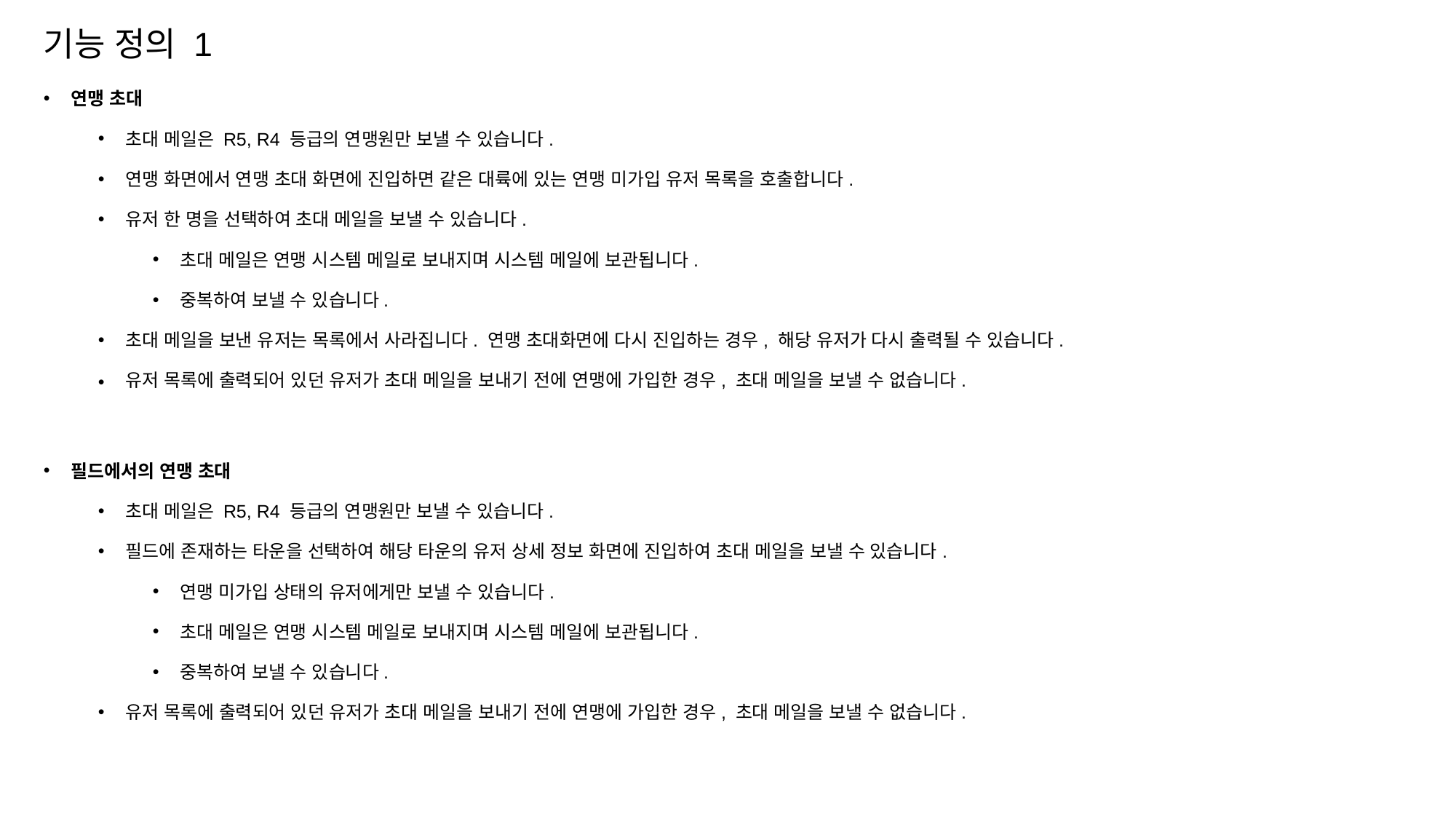

기능 정의 1
연맹 초대
초대 메일은 R5, R4 등급의 연맹원만 보낼 수 있습니다.
연맹 화면에서 연맹 초대 화면에 진입하면 같은 대륙에 있는 연맹 미가입 유저 목록을 호출합니다.
유저 한 명을 선택하여 초대 메일을 보낼 수 있습니다.
초대 메일은 연맹 시스템 메일로 보내지며 시스템 메일에 보관됩니다.
중복하여 보낼 수 있습니다.
초대 메일을 보낸 유저는 목록에서 사라집니다. 연맹 초대화면에 다시 진입하는 경우, 해당 유저가 다시 출력될 수 있습니다.
유저 목록에 출력되어 있던 유저가 초대 메일을 보내기 전에 연맹에 가입한 경우, 초대 메일을 보낼 수 없습니다.
필드에서의 연맹 초대
초대 메일은 R5, R4 등급의 연맹원만 보낼 수 있습니다.
필드에 존재하는 타운을 선택하여 해당 타운의 유저 상세 정보 화면에 진입하여 초대 메일을 보낼 수 있습니다.
연맹 미가입 상태의 유저에게만 보낼 수 있습니다.
초대 메일은 연맹 시스템 메일로 보내지며 시스템 메일에 보관됩니다.
중복하여 보낼 수 있습니다.
유저 목록에 출력되어 있던 유저가 초대 메일을 보내기 전에 연맹에 가입한 경우, 초대 메일을 보낼 수 없습니다.